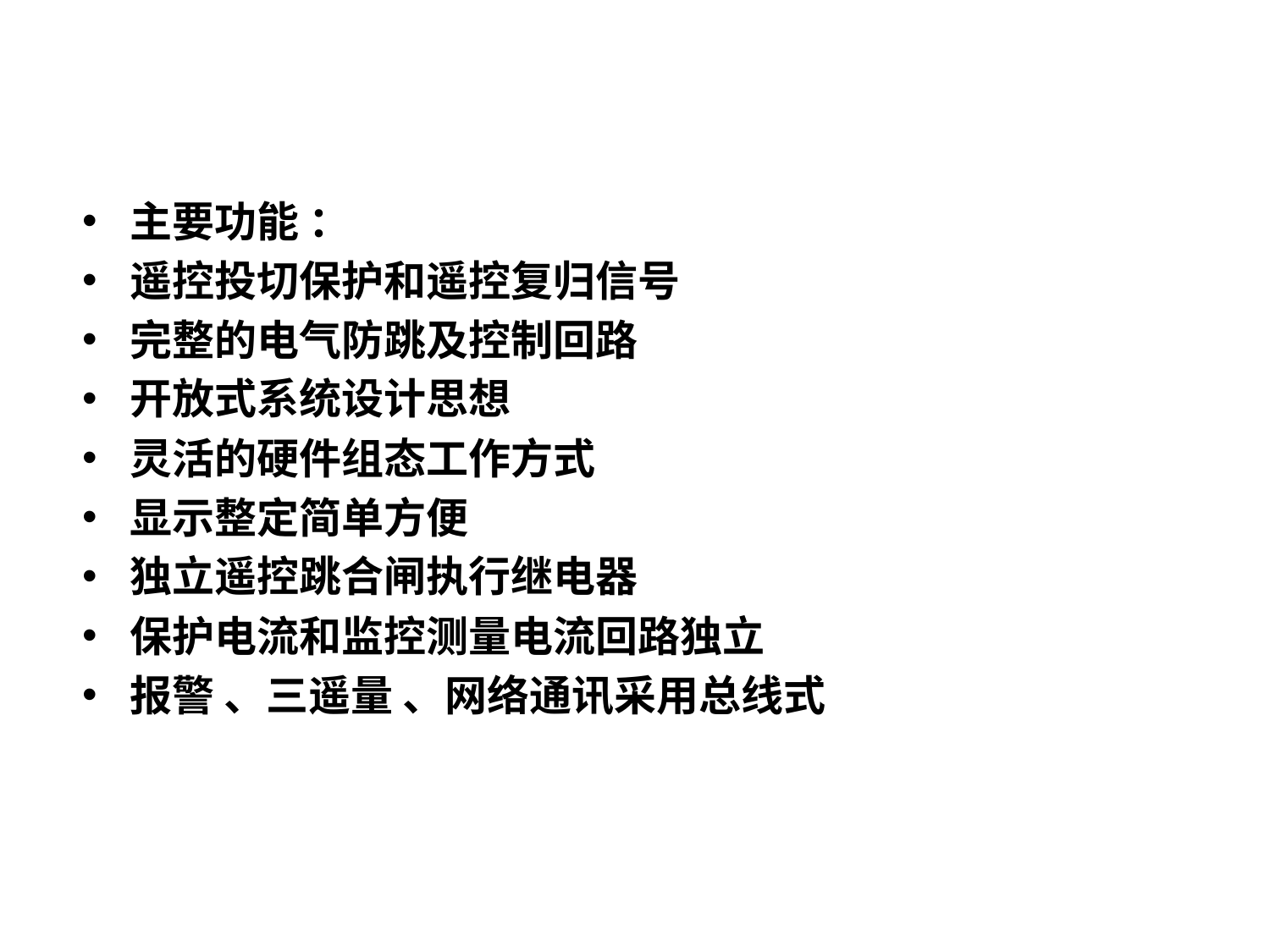

#
主要功能 ：
遥控投切保护和遥控复归信号
完整的电气防跳及控制回路
开放式系统设计思想
灵活的硬件组态工作方式
显示整定简单方便
独立遥控跳合闸执行继电器
保护电流和监控测量电流回路独立
报警 、三遥量 、网络通讯采用总线式